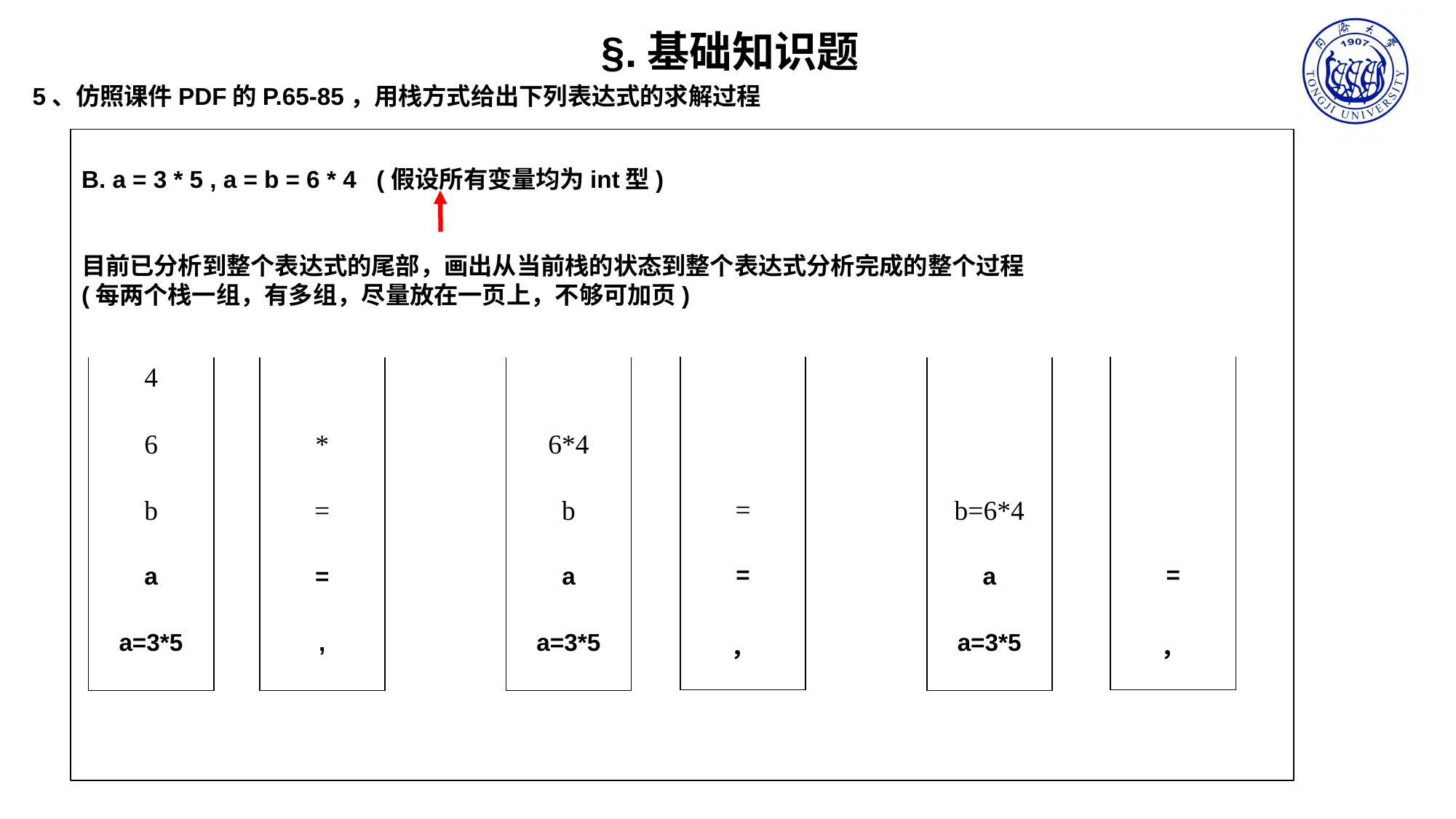

§.基础知识题
5、仿照课件PDF的P.65-85，用栈方式给出下列表达式的求解过程

B. a = 3 * 5 , a = b = 6 * 4   (假设所有变量均为int型)

目前已分析到整个表达式的尾部，画出从当前栈的状态到整个表达式分析完成的整个过程
(每两个栈一组，有多组，尽量放在一页上，不够可加页)

|  |
| --- |
|  |
| = |
| = |
| ， |
|  |
| --- |
|  |
|  |
| = |
| ， |
| 4 |
| --- |
| 6 |
| b |
| a |
| a=3\*5 |
|  |
| --- |
| \* |
| = |
| = |
| , |
|  |
| --- |
| 6\*4 |
| b |
| a |
| a=3\*5 |
|  |
| --- |
|  |
| b=6\*4 |
| a |
| a=3\*5 |